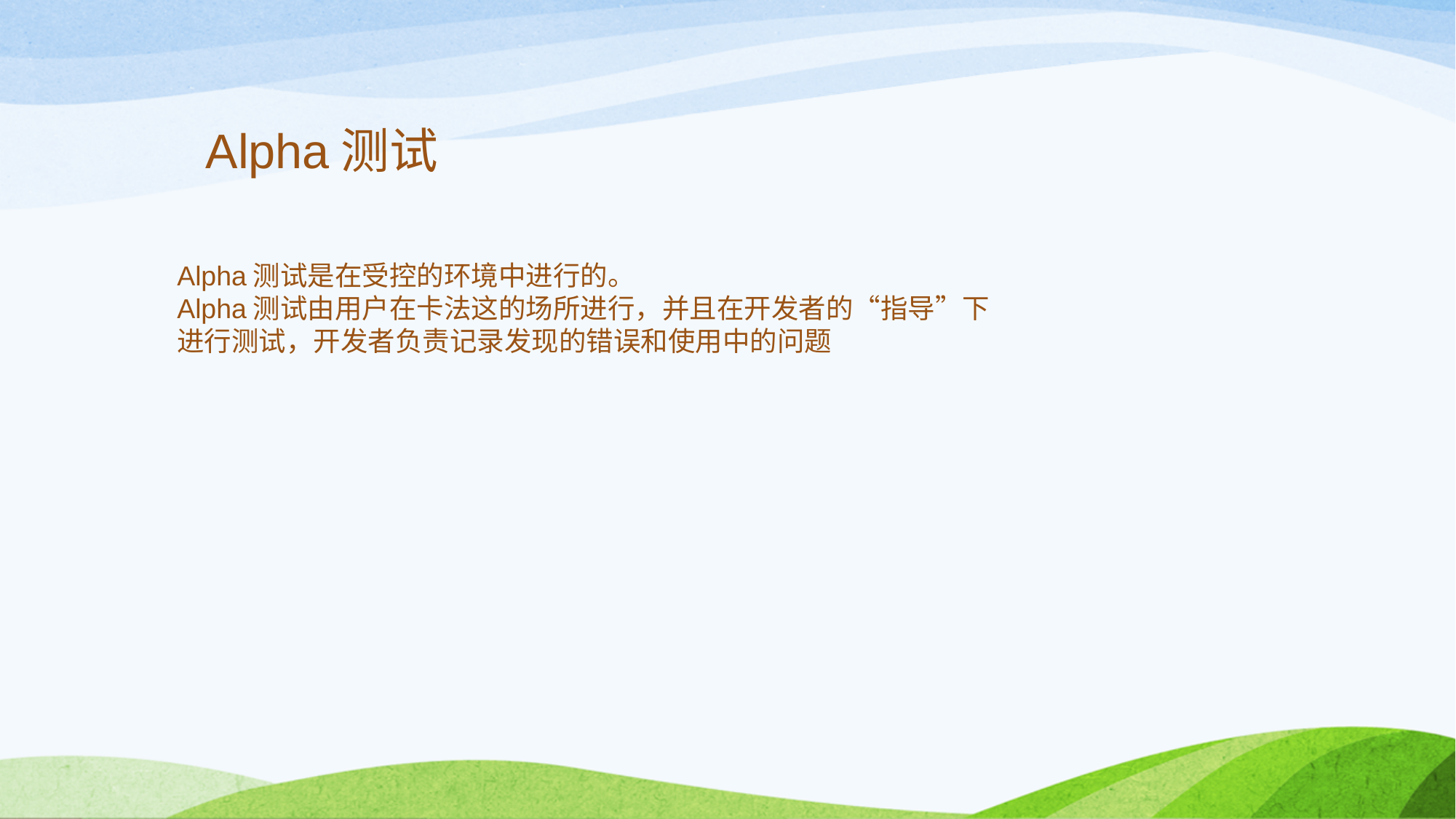

Alpha测试
Alpha测试是在受控的环境中进行的。
Alpha测试由用户在卡法这的场所进行，并且在开发者的“指导”下进行测试，开发者负责记录发现的错误和使用中的问题